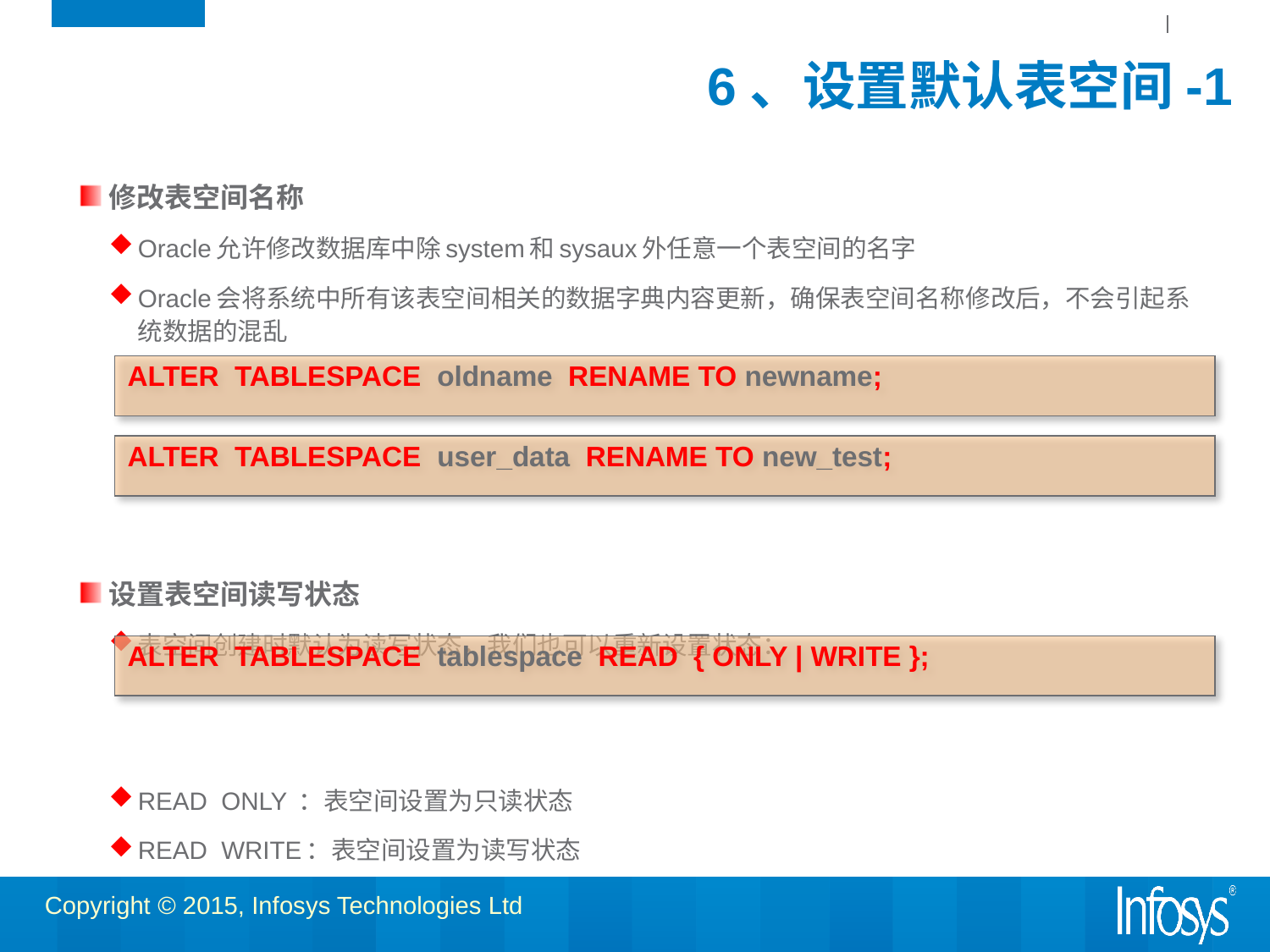

# 6、设置默认表空间-1
修改表空间名称
Oracle允许修改数据库中除system和sysaux外任意一个表空间的名字
Oracle会将系统中所有该表空间相关的数据字典内容更新，确保表空间名称修改后，不会引起系统数据的混乱

设置表空间读写状态
表空间创建时默认为读写状态，我们也可以重新设置状态：

READ  ONLY ：表空间设置为只读状态
READ  WRITE：表空间设置为读写状态
ALTER  TABLESPACE  oldname  RENAME TO newname;

ALTER  TABLESPACE  user_data  RENAME TO new_test;

ALTER  TABLESPACE  tablespace  READ  { ONLY | WRITE };